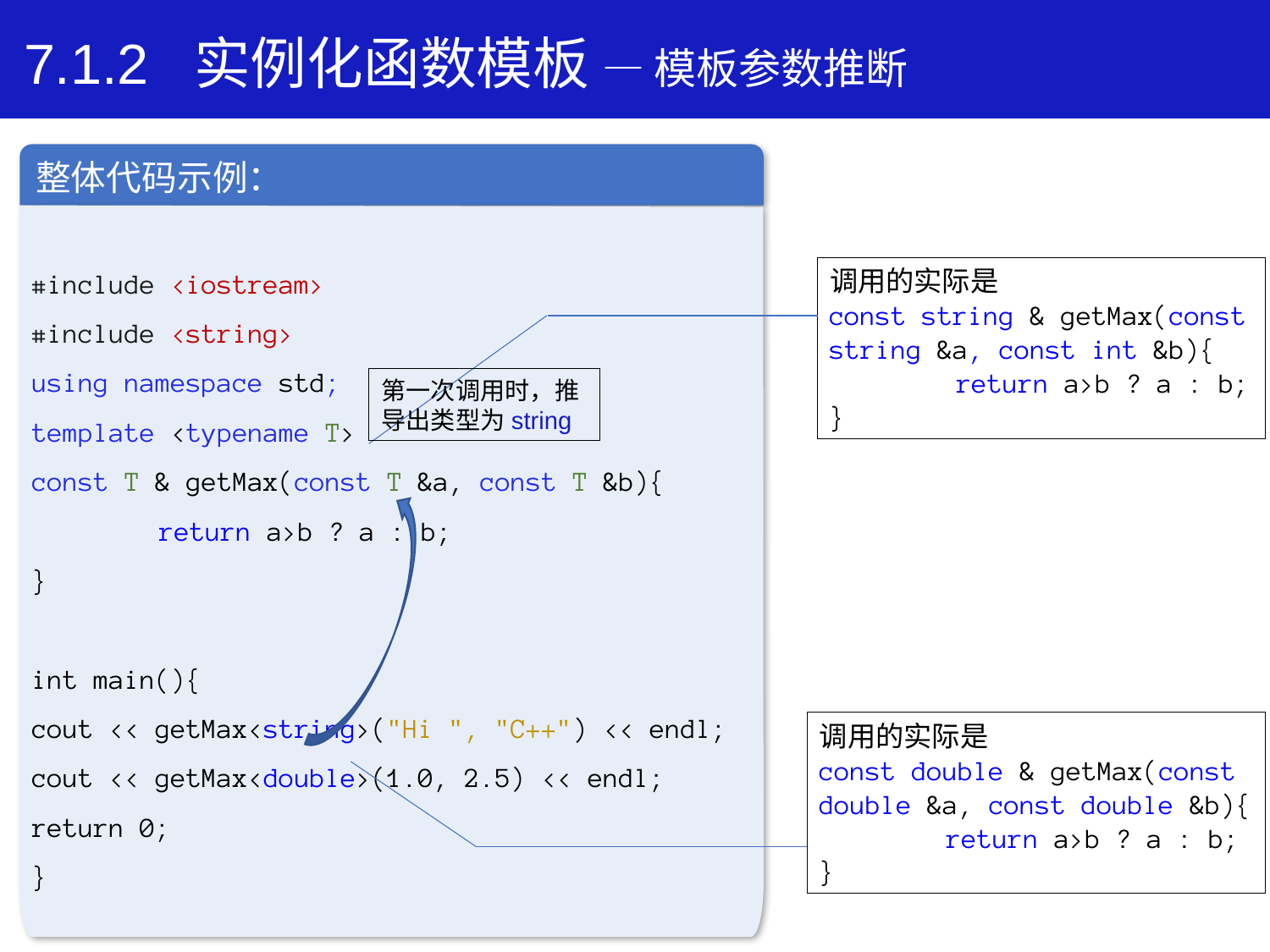

7.1.2  实例化函数模板 — 模板参数推断
整体代码示例：
#include <iostream>
#include <string>
using namespace std;
template <typename T>
const T & getMax(const T &a, const T &b){
	return a>b ? a : b;
}

int main(){
cout << getMax<string>("Hi ", "C++") << endl;
cout << getMax<double>(1.0, 2.5) << endl;
return 0;
}
调用的实际是
const string & getMax(const string &a, const int &b){
	return a>b ? a : b;
}
第一次调用时，推导出类型为string

调用的实际是
const double & getMax(const double &a, const double &b){
	return a>b ? a : b;
}
7